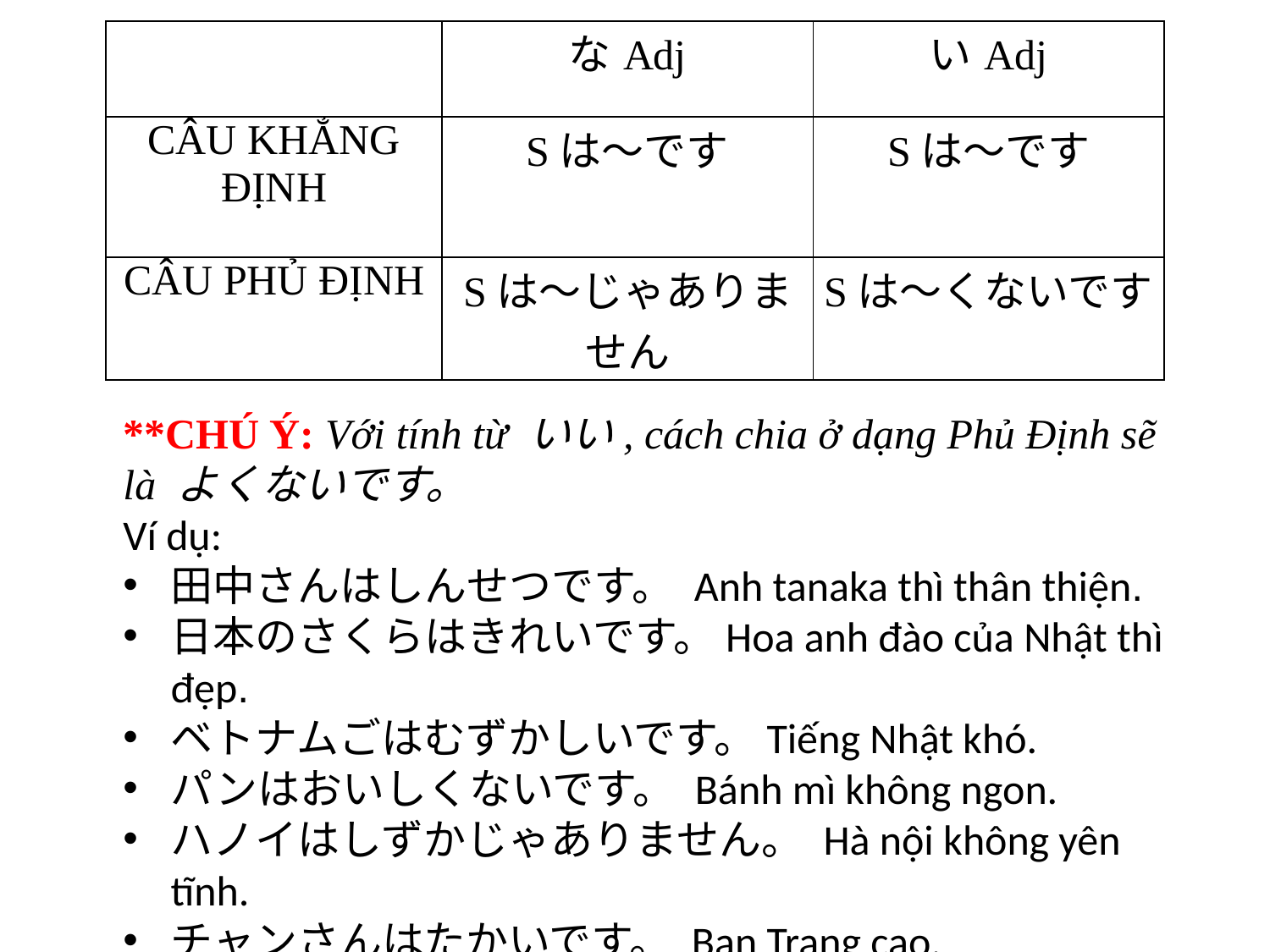

|  | なAdj | いAdj |
| --- | --- | --- |
| CÂU KHẲNG ĐỊNH | Sは～です | Sは～です |
| CÂU PHỦ ĐỊNH | Sは～じゃありません | Sは～くないです |
**CHÚ Ý: Với tính từ いい, cách chia ở dạng Phủ Định sẽ là よくないです。
Ví dụ:
田中さんはしんせつです。 Anh tanaka thì thân thiện.
日本のさくらはきれいです。Hoa anh đào của Nhật thì đẹp.
ベトナムごはむずかしいです。Tiếng Nhật khó.
パンはおいしくないです。 Bánh mì không ngon.
ハノイはしずかじゃありません。 Hà nội không yên tĩnh.
チャンさんはたかいです。 Bạn Trang cao.